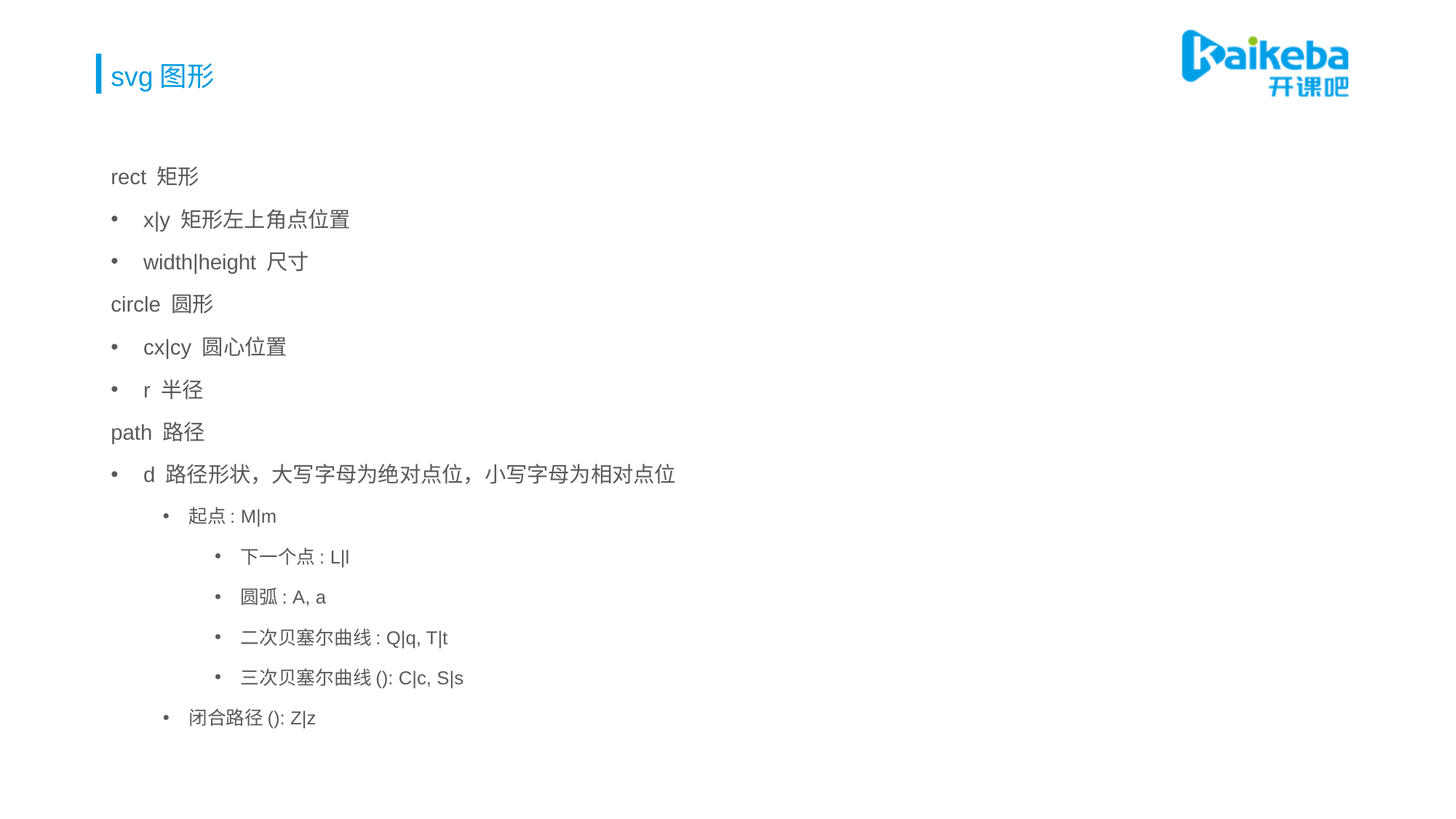

# svg图形
rect 矩形
x|y 矩形左上角点位置
width|height 尺寸
circle 圆形
cx|cy 圆心位置
r 半径
path 路径
d 路径形状，大写字母为绝对点位，小写字母为相对点位
起点: M|m
下一个点: L|l
圆弧: A, a
二次贝塞尔曲线: Q|q, T|t
三次贝塞尔曲线(): C|c, S|s
闭合路径(): Z|z